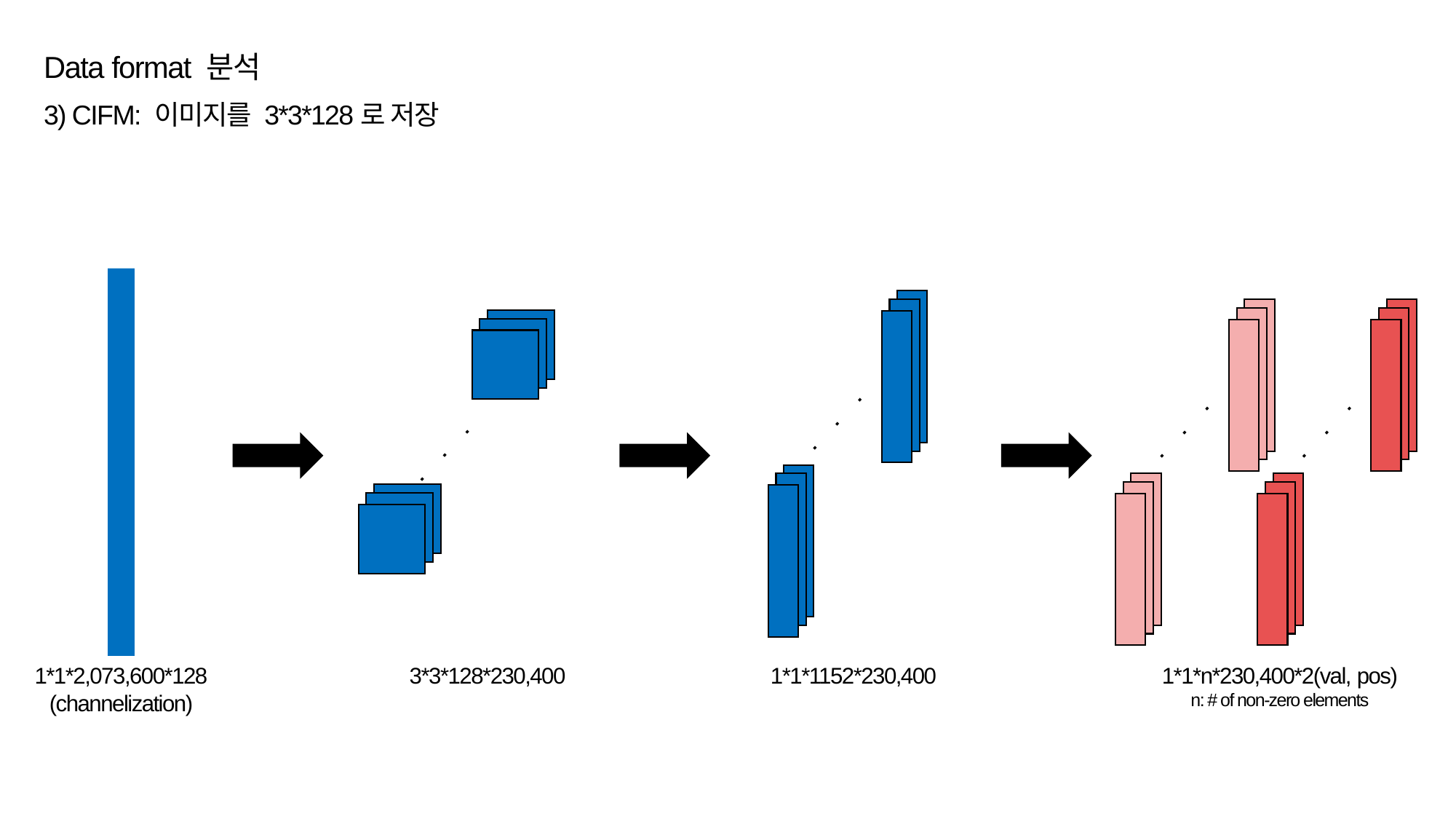

Data format 분석
3) CIFM: 이미지를 3*3*128로 저장

.
.
.
.
.
.
.
.
.
.
.
.

1*1*2,073,600*128
(channelization)
3*3*128*230,400
1*1*1152*230,400
1*1*n*230,400*2(val, pos)
n: # of non-zero elements